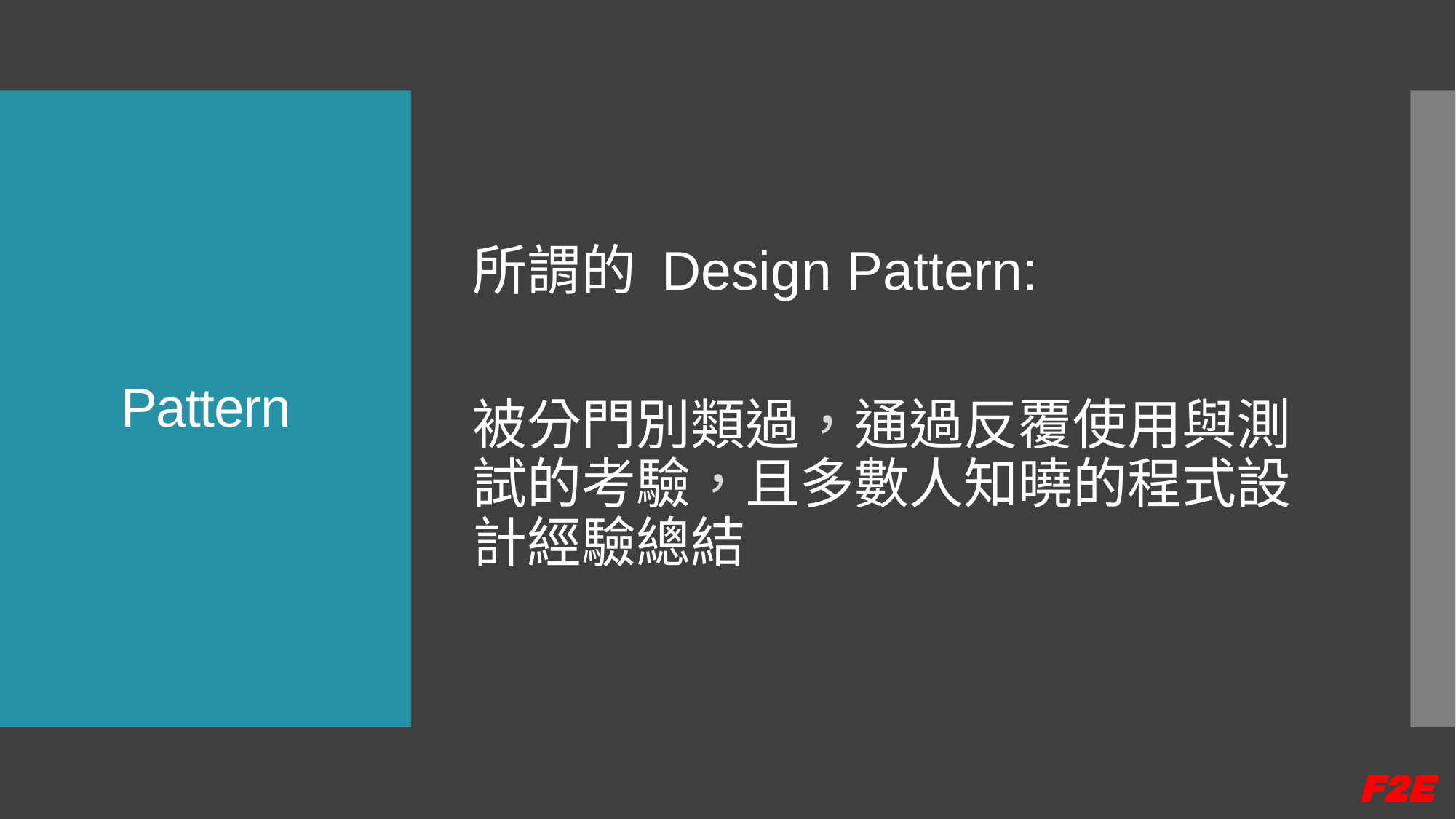

所謂的 Design Pattern:

被分門別類過，通過反覆使用與測試的考驗，且多數人知曉的程式設計經驗總結
# Pattern